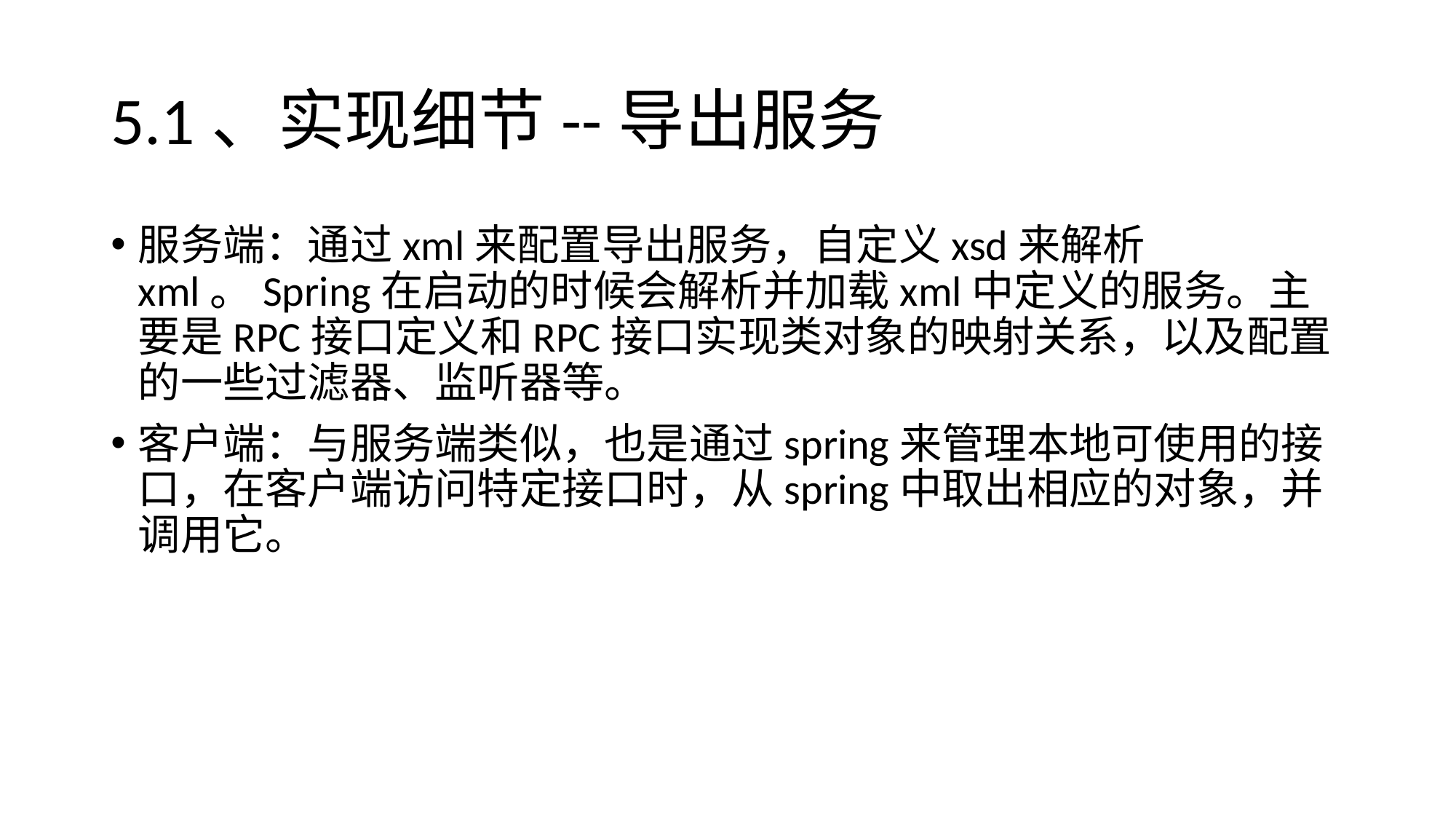

# 5.1、实现细节--导出服务
服务端：通过xml来配置导出服务，自定义xsd来解析xml。Spring在启动的时候会解析并加载xml中定义的服务。主要是RPC接口定义和RPC接口实现类对象的映射关系，以及配置的一些过滤器、监听器等。
客户端：与服务端类似，也是通过spring来管理本地可使用的接口，在客户端访问特定接口时，从spring中取出相应的对象，并调用它。